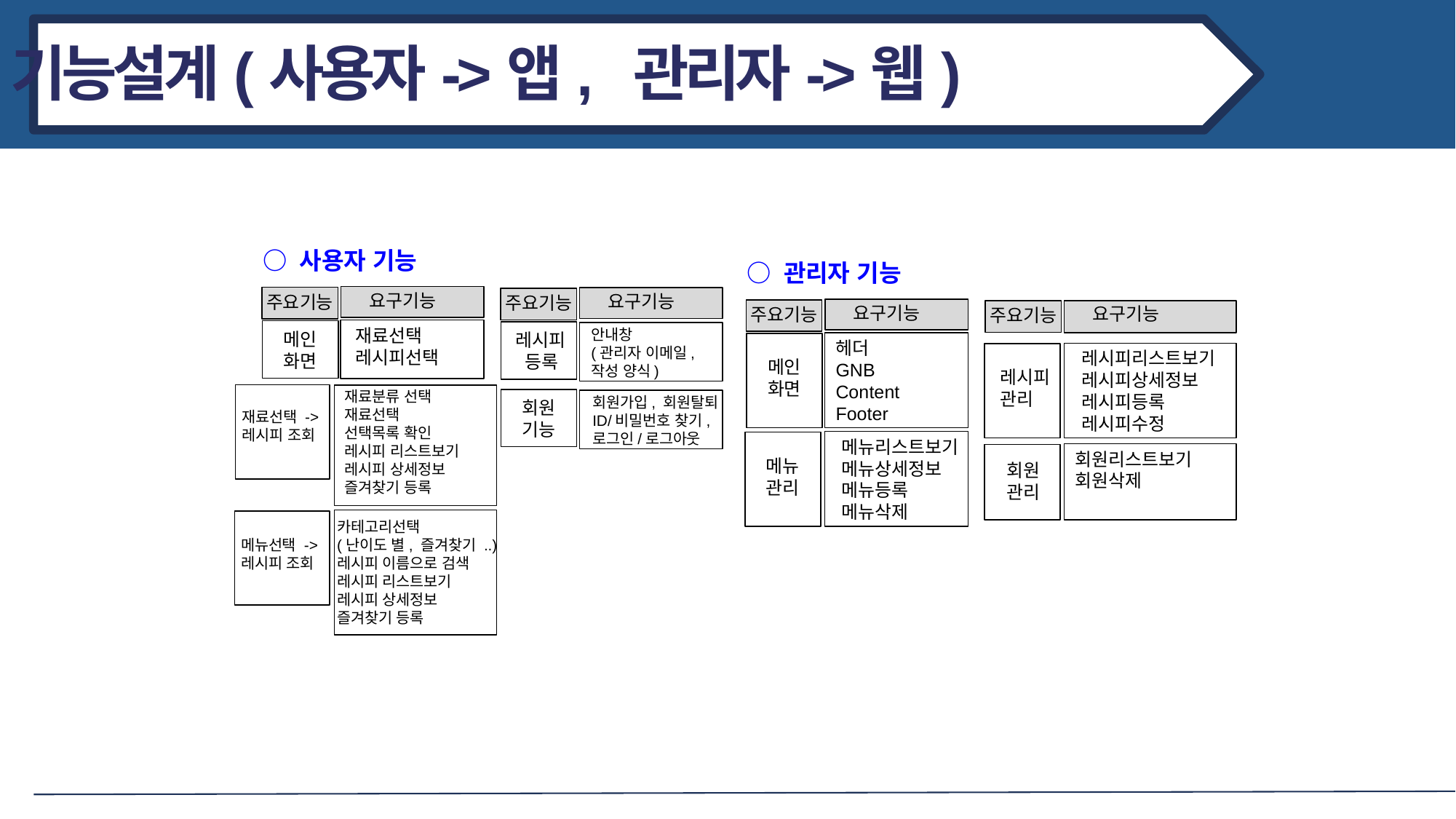

기능설계(사용자->앱,  관리자->웹)
○ 사용자 기능
○ 관리자 기능
요구기능
요구기능
주요기능
주요기능

요구기능
요구기능
주요기능
주요기능

재료선택
레시피선택
안내창
(관리자 이메일,
작성 양식)

메인
화면

레시피
 등록
헤더
GNB
Content
Footer

레시피리스트보기
레시피상세정보
레시피등록
레시피수정

메인
화면
레시피
관리
재료분류 선택
재료선택
선택목록 확인
레시피 리스트보기
레시피 상세정보
즐겨찾기 등록

회원가입, 회원탈퇴
ID/비밀번호 찾기,
로그인/로그아웃

회원
기능
재료선택 ->
레시피 조회
메뉴리스트보기
메뉴상세정보
메뉴등록
메뉴삭제

회원리스트보기
회원삭제

메뉴
관리
회원
관리

카테고리선택
(난이도 별, 즐겨찾기 ..)
레시피 이름으로 검색
레시피 리스트보기
레시피 상세정보
즐겨찾기 등록
메뉴선택 ->
레시피 조회